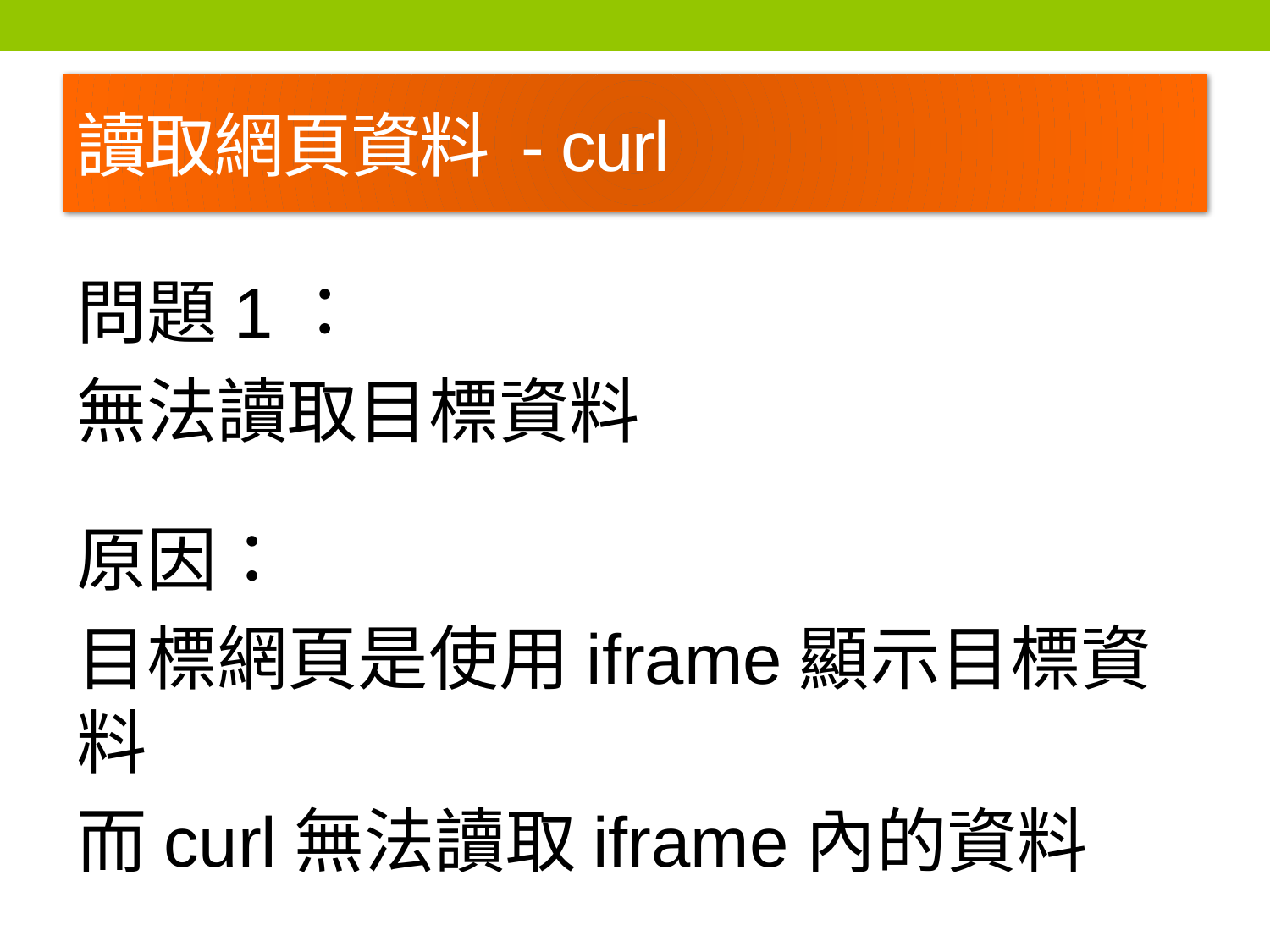

# 讀取網頁資料 - curl

問題1：
無法讀取目標資料

原因：
目標網頁是使用iframe顯示目標資料
而curl無法讀取iframe內的資料